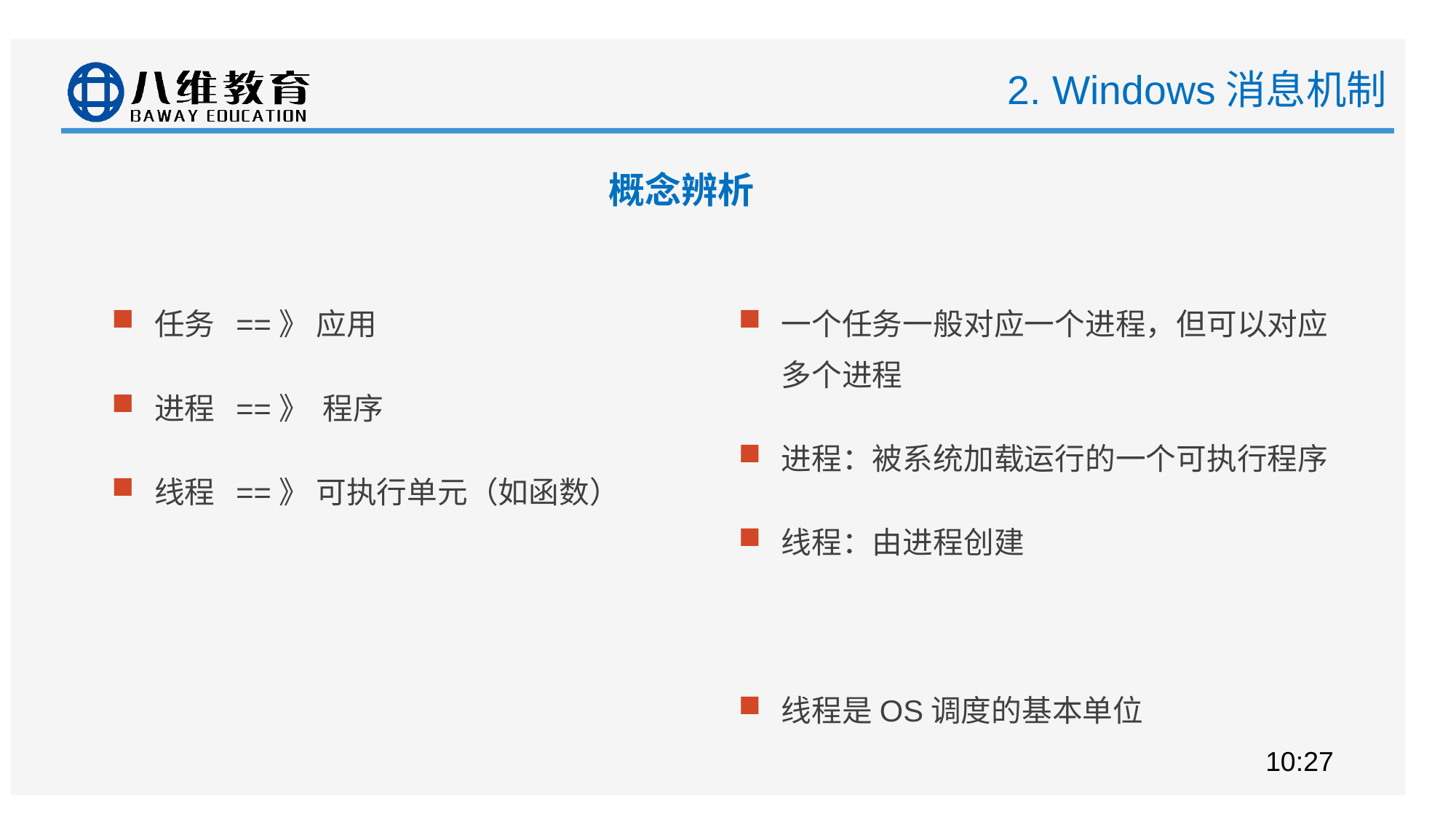

# 2. Windows消息机制
概念辨析
任务  ==》 应用
进程  ==》  程序
线程  ==》 可执行单元（如函数）
一个任务一般对应一个进程，但可以对应多个进程
进程：被系统加载运行的一个可执行程序
线程：由进程创建

线程是OS调度的基本单位